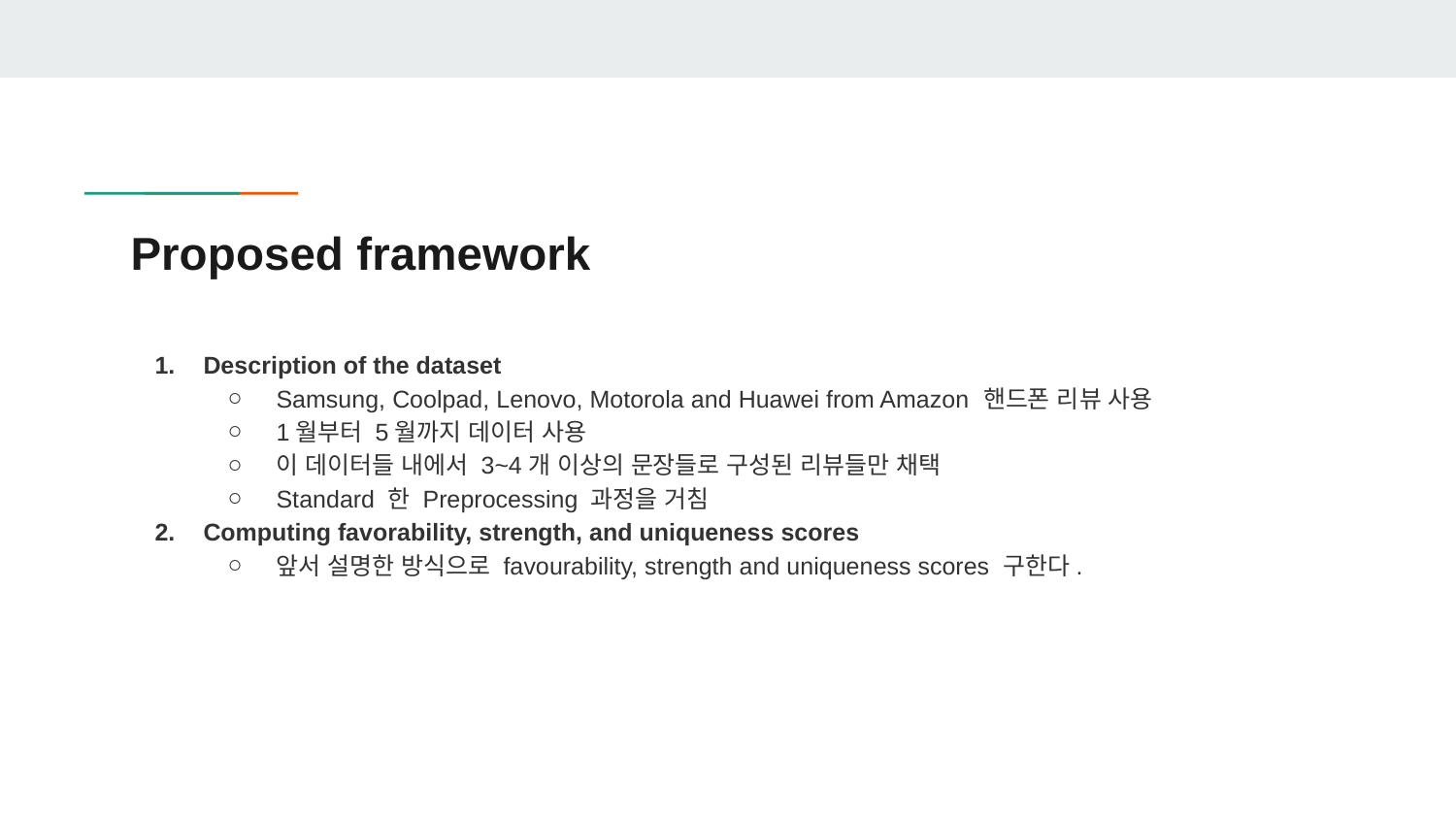

# Proposed framework
Description of the dataset
Samsung, Coolpad, Lenovo, Motorola and Huawei from Amazon 핸드폰 리뷰 사용
1월부터 5월까지 데이터 사용
이 데이터들 내에서 3~4개 이상의 문장들로 구성된 리뷰들만 채택
Standard 한 Preprocessing 과정을 거침
Computing favorability, strength, and uniqueness scores
앞서 설명한 방식으로 favourability, strength and uniqueness scores 구한다.